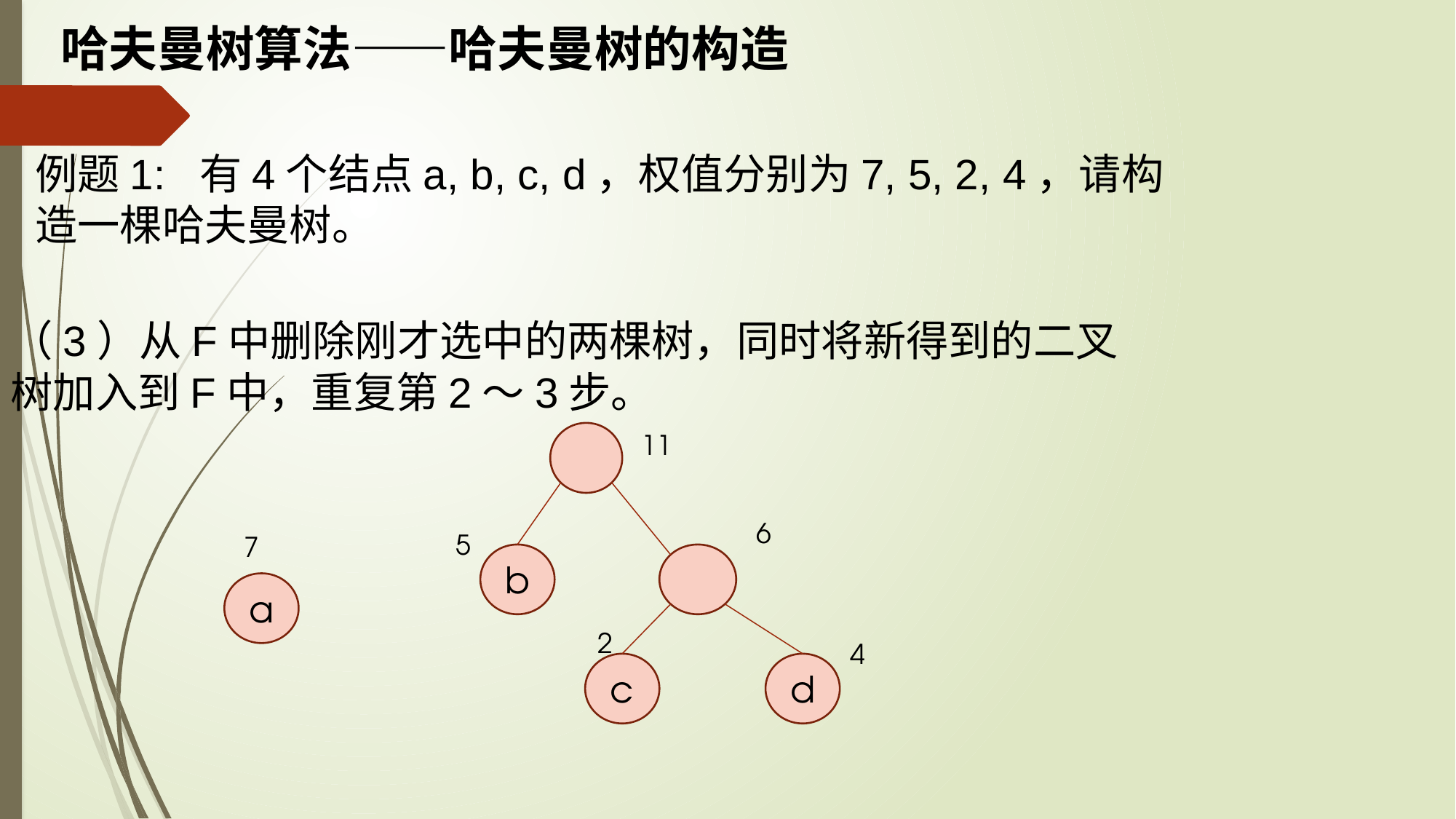

# 哈夫曼树算法——哈夫曼树的构造
例题1:  有4个结点a, b, c, d，权值分别为7, 5, 2, 4，请构造一棵哈夫曼树。
（3）从F中删除刚才选中的两棵树，同时将新得到的二叉树加入到F中，重复第2～3步。

11
6
5
7
b

a
2
4
c
d